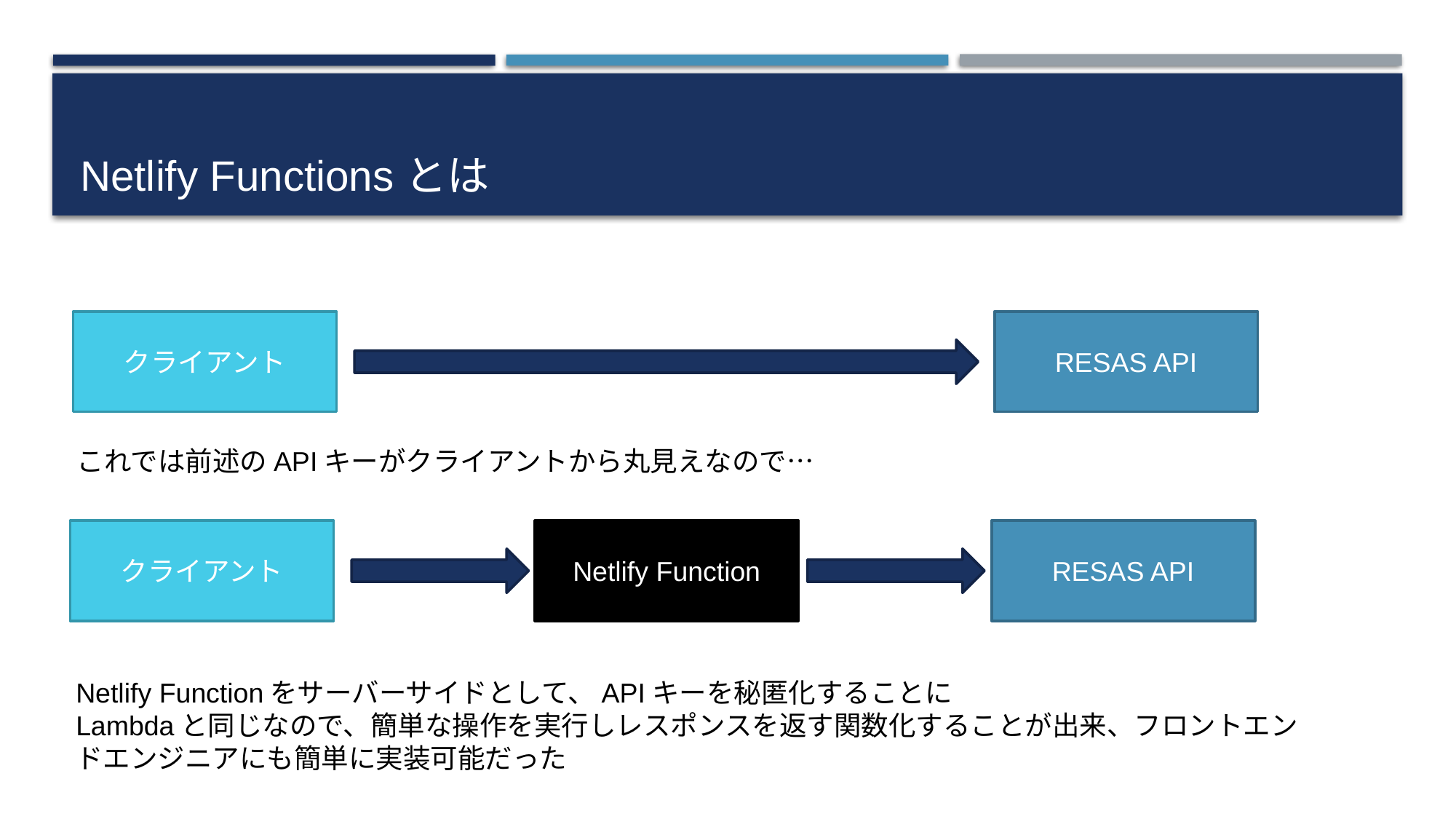

# Netlify Functionsとは
クライアント
RESAS API

これでは前述のAPIキーがクライアントから丸見えなので…
クライアント
Netlify Function
RESAS API

Netlify Functionをサーバーサイドとして、APIキーを秘匿化することに
Lambdaと同じなので、簡単な操作を実行しレスポンスを返す関数化することが出来、フロントエンドエンジニアにも簡単に実装可能だった